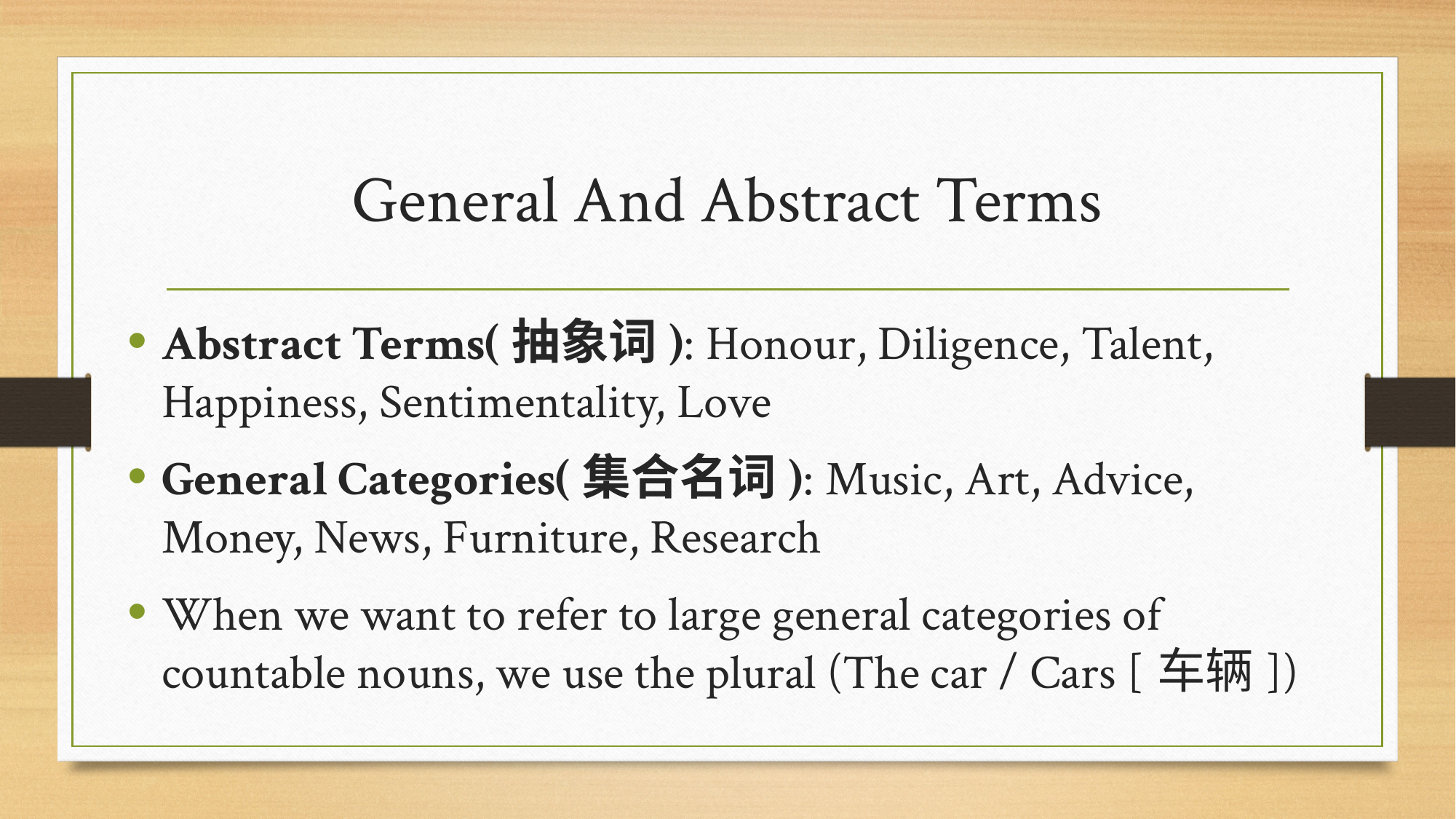

# General And Abstract Terms
Abstract Terms(抽象词): Honour, Diligence, Talent, Happiness, Sentimentality, Love
General Categories(集合名词): Music, Art, Advice, Money, News, Furniture, Research
When we want to refer to large general categories of countable nouns, we use the plural (The car / Cars [车辆])